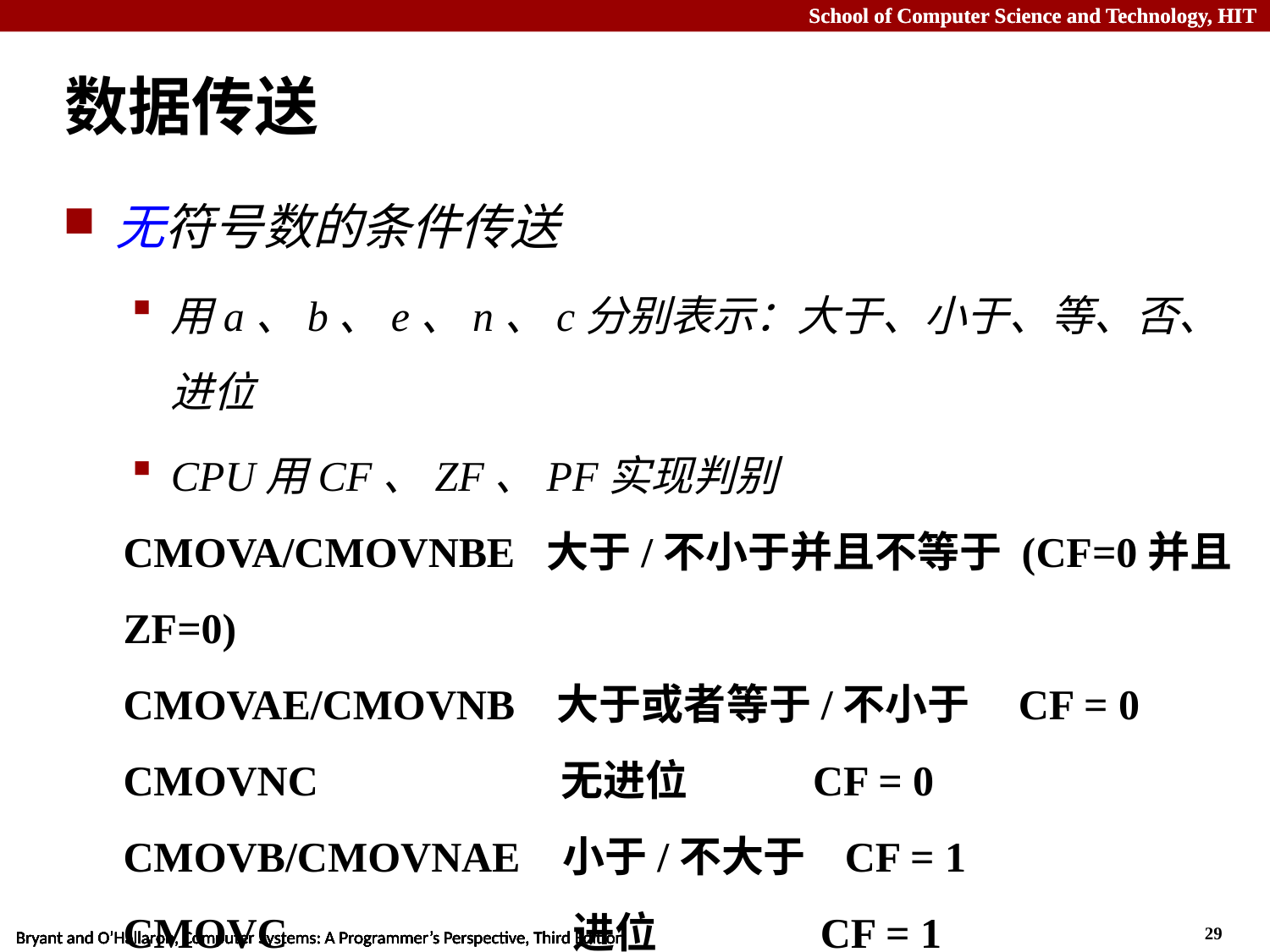

# 数据传送
无符号数的条件传送
用a、b、e、n、c分别表示：大于、小于、等、否、进位
CPU用CF、ZF、PF实现判别
CMOVA/CMOVNBE  大于/不小于并且不等于 (CF=0并且ZF=0)
CMOVAE/CMOVNB   大于或者等于/不小于    CF = 0
CMOVNC                      无进位            CF = 0
CMOVB/CMOVNAE   小于/不大于   CF = 1
CMOVC                          进位                CF = 1
CMOVBE/CMOVNA    小于或者等于/不大于 (CF或ZF) = 1